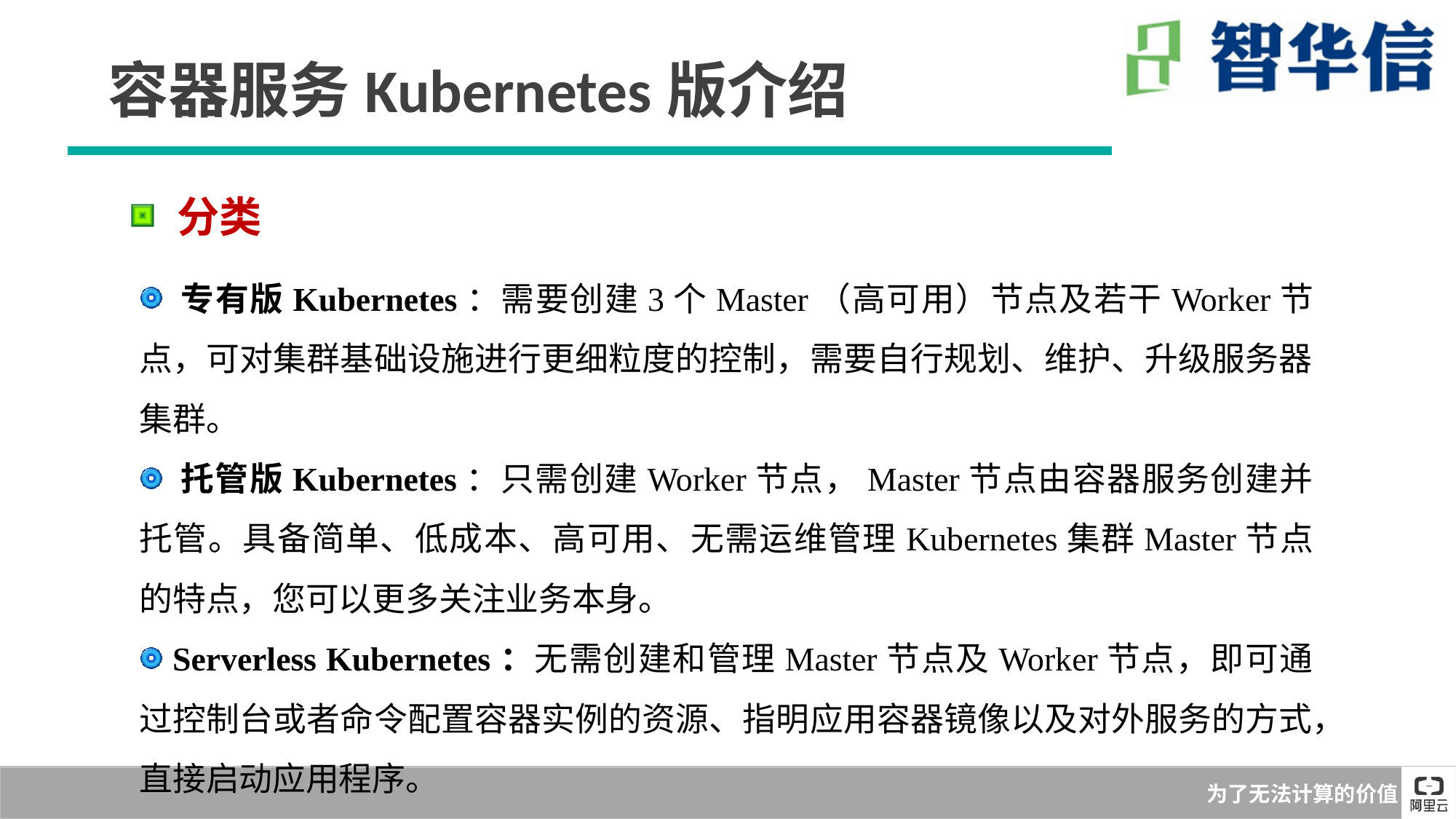

容器服务Kubernetes版介绍
 分类
 专有版Kubernetes：需要创建3个Master（高可用）节点及若干Worker节点，可对集群基础设施进行更细粒度的控制，需要自行规划、维护、升级服务器集群。
 托管版Kubernetes：只需创建Worker节点，Master节点由容器服务创建并托管。具备简单、低成本、高可用、无需运维管理Kubernetes集群Master节点的特点，您可以更多关注业务本身。
 Serverless Kubernetes：无需创建和管理Master节点及Worker节点，即可通过控制台或者命令配置容器实例的资源、指明应用容器镜像以及对外服务的方式，直接启动应用程序。